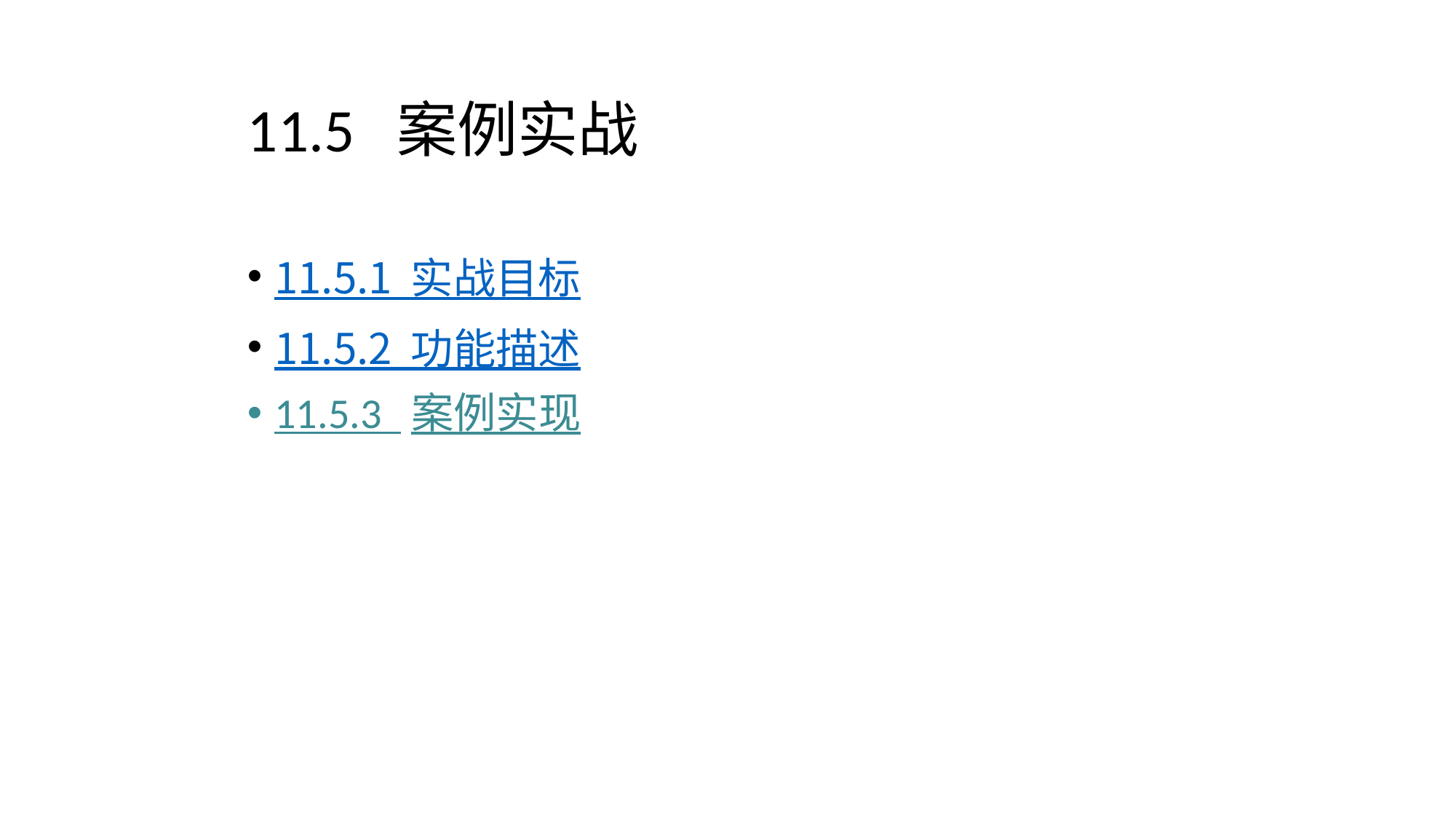

# 11.5  案例实战
11.5.1  实战目标
11.5.2  功能描述
11.5.3  案例实现